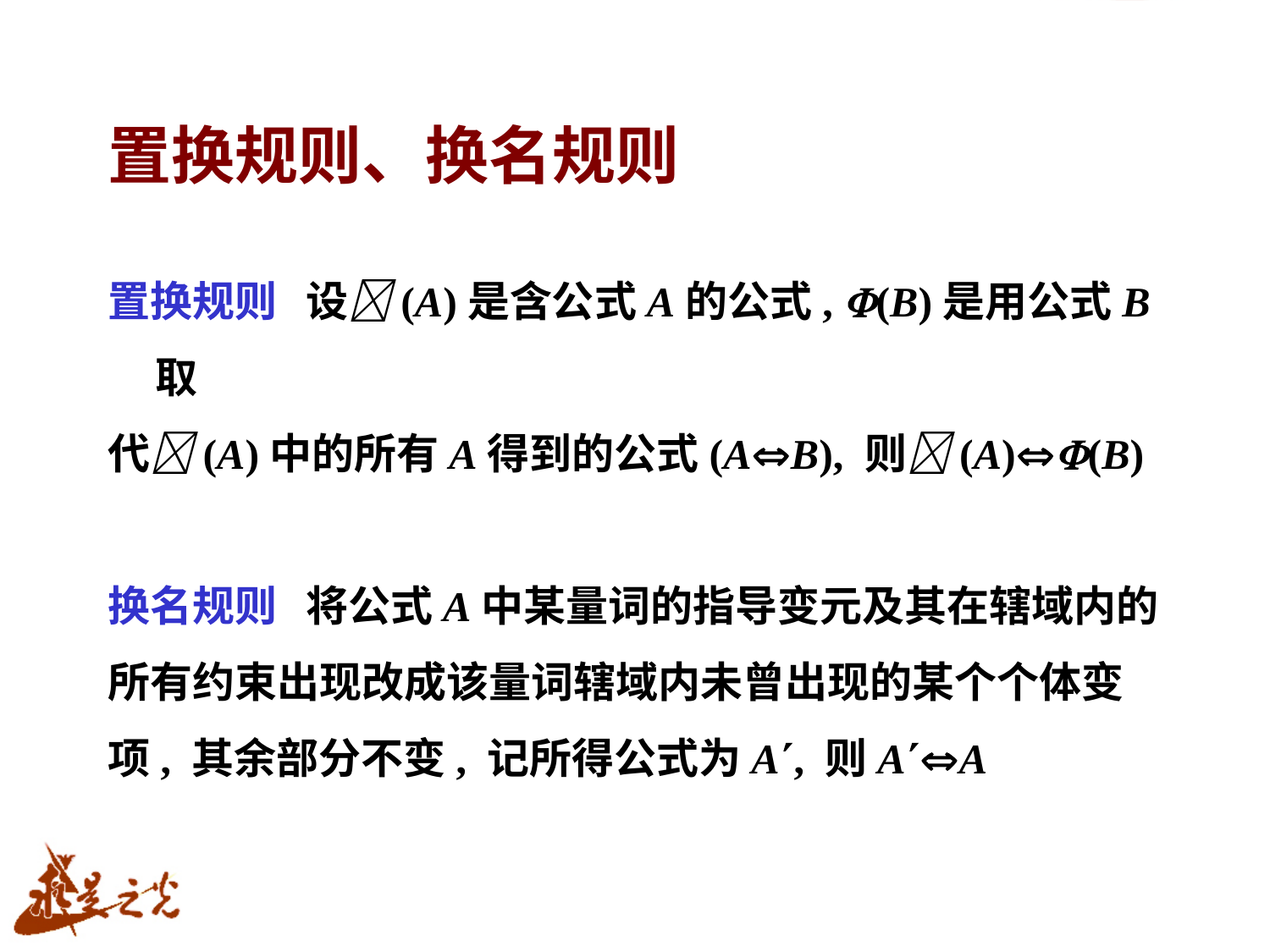

# 置换规则、换名规则
置换规则   设Φ(A)是含公式A的公式, Φ(B)是用公式B取
代Φ(A)中的所有A得到的公式(A⇔B), 则Φ(A)⇔Φ(B)

换名规则   将公式A中某量词的指导变元及其在辖域内的
所有约束出现改成该量词辖域内未曾出现的某个个体变
项, 其余部分不变, 记所得公式为A′, 则A′⇔A

31